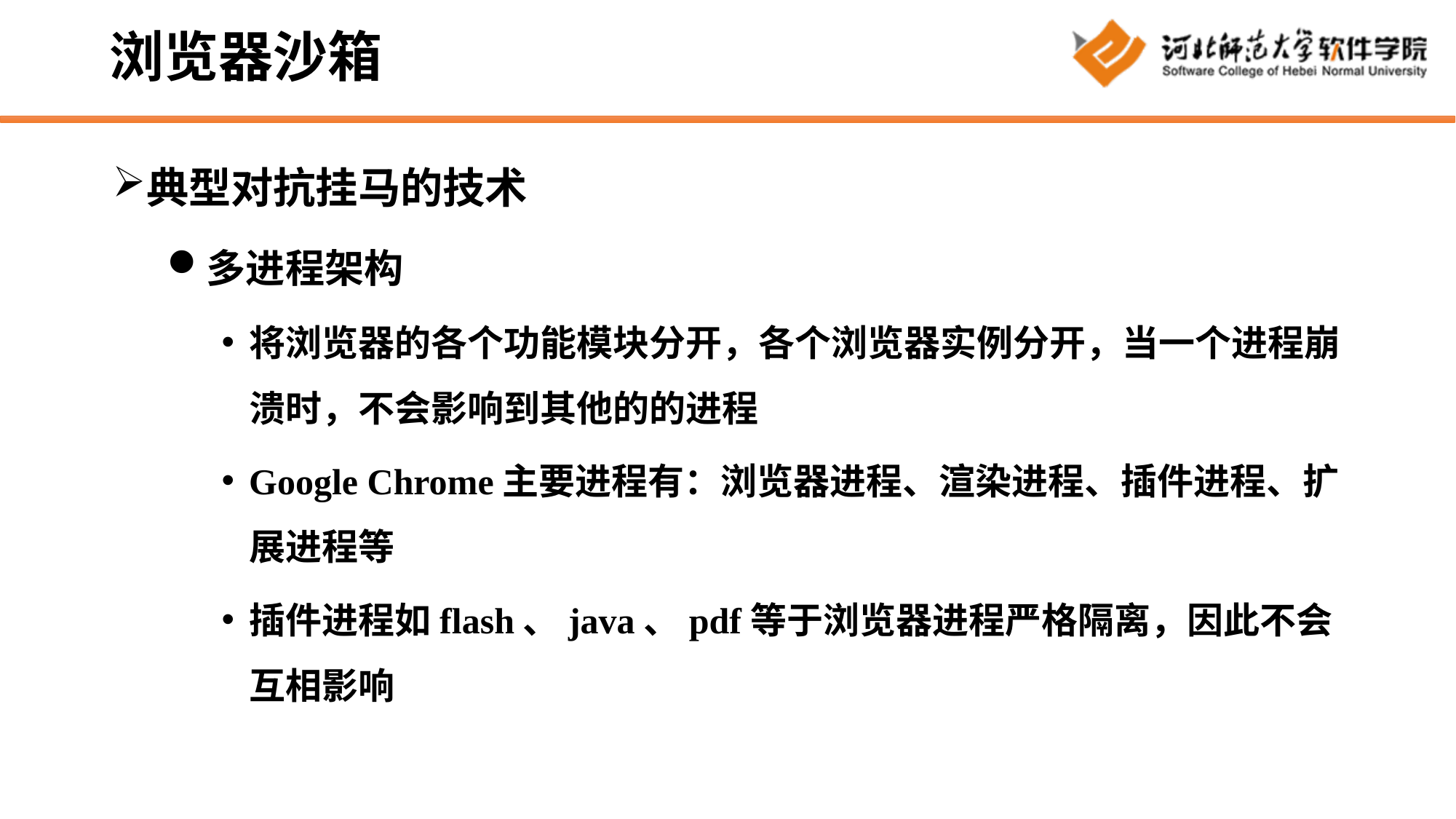

# 浏览器沙箱
典型对抗挂马的技术
多进程架构
将浏览器的各个功能模块分开，各个浏览器实例分开，当一个进程崩溃时，不会影响到其他的的进程
Google Chrome主要进程有：浏览器进程、渲染进程、插件进程、扩展进程等
插件进程如flash、java、pdf等于浏览器进程严格隔离，因此不会互相影响